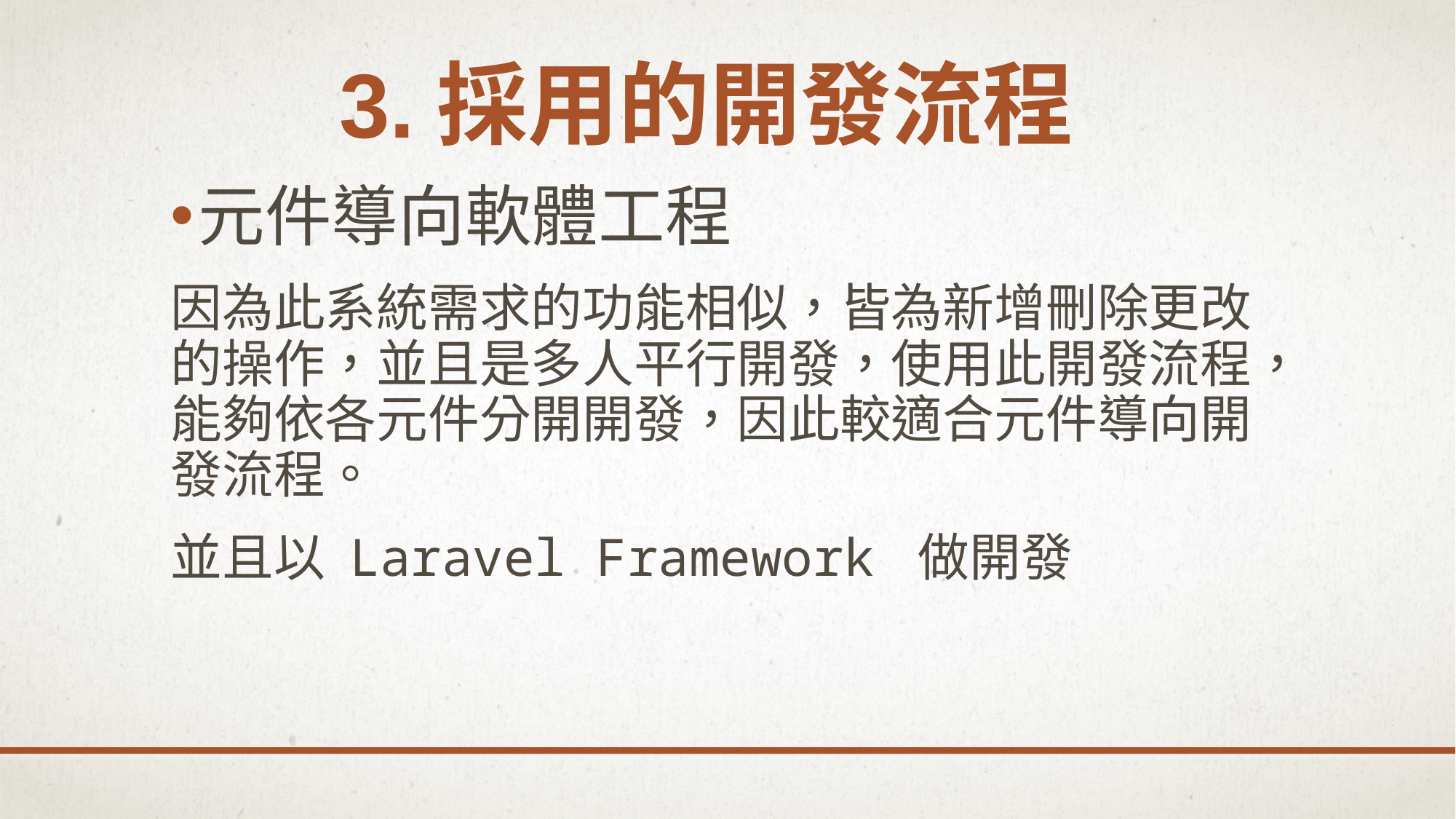

# 3.採用的開發流程
元件導向軟體工程
因為此系統需求的功能相似，皆為新增刪除更改的操作，並且是多人平行開發，使用此開發流程，能夠依各元件分開開發，因此較適合元件導向開發流程。
並且以 Laravel Framework 做開發